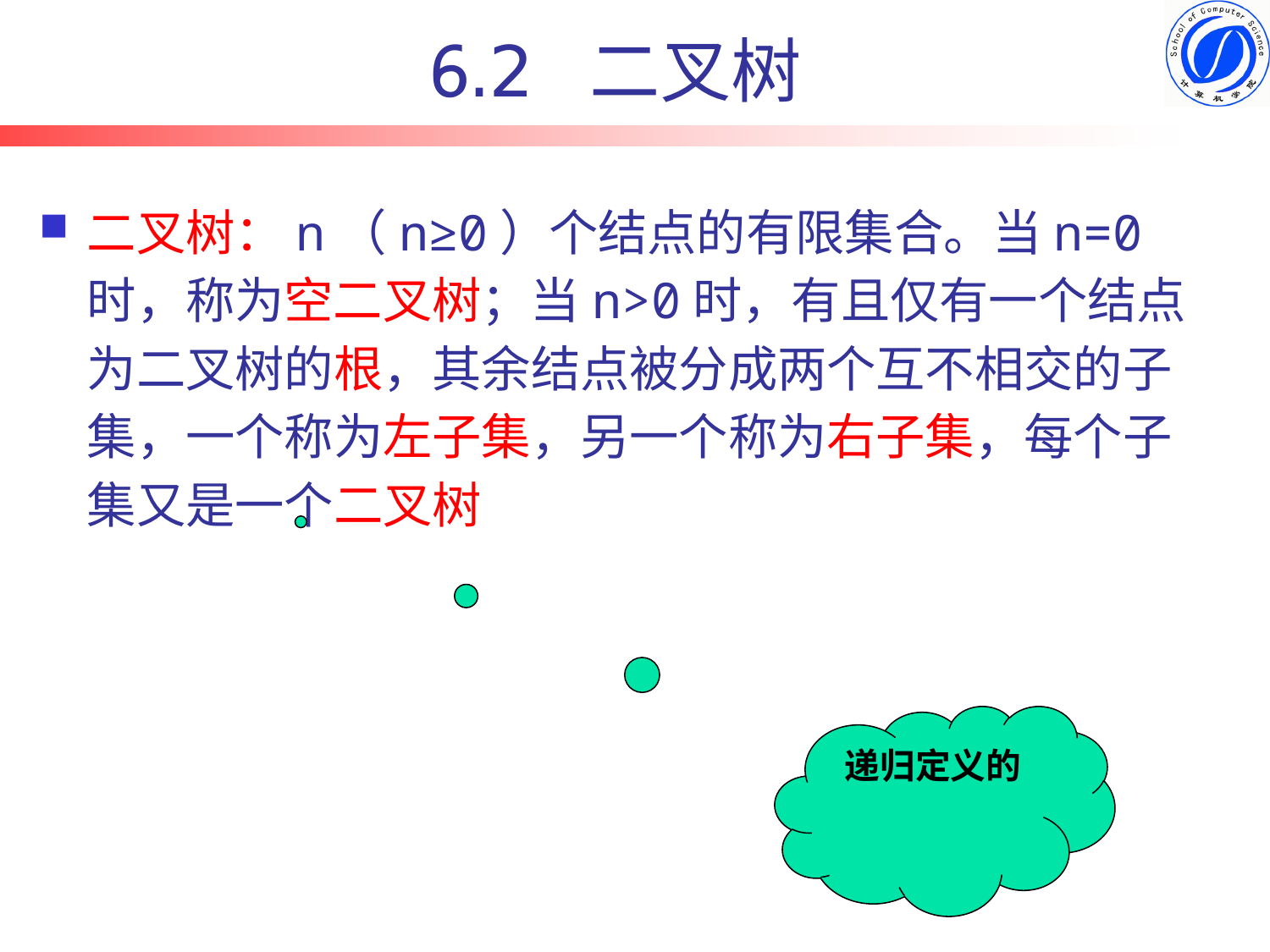

# 6.2  二叉树
二叉树：n（n≥0）个结点的有限集合。当n=0时，称为空二叉树；当n>0时，有且仅有一个结点为二叉树的根，其余结点被分成两个互不相交的子集，一个称为左子集，另一个称为右子集，每个子集又是一个二叉树

递归定义的